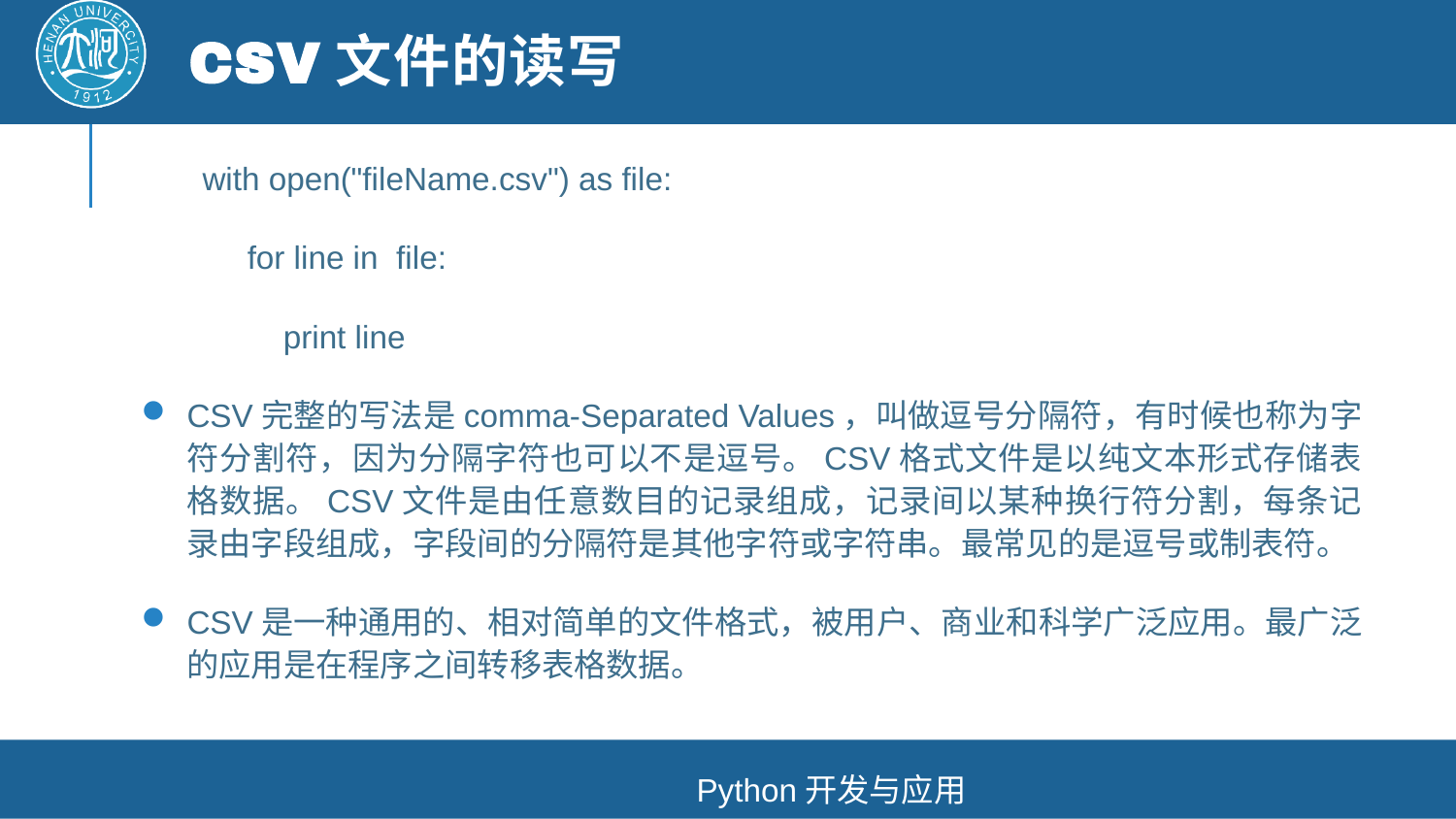

# csv文件的读写
with open("fileName.csv") as file:
     for line in  file:
         print line
CSV完整的写法是comma-Separated Values，叫做逗号分隔符，有时候也称为字符分割符，因为分隔字符也可以不是逗号。CSV格式文件是以纯文本形式存储表格数据。CSV文件是由任意数目的记录组成，记录间以某种换行符分割，每条记录由字段组成，字段间的分隔符是其他字符或字符串。最常见的是逗号或制表符。
CSV是一种通用的、相对简单的文件格式，被用户、商业和科学广泛应用。最广泛的应用是在程序之间转移表格数据。

Python开发与应用
26